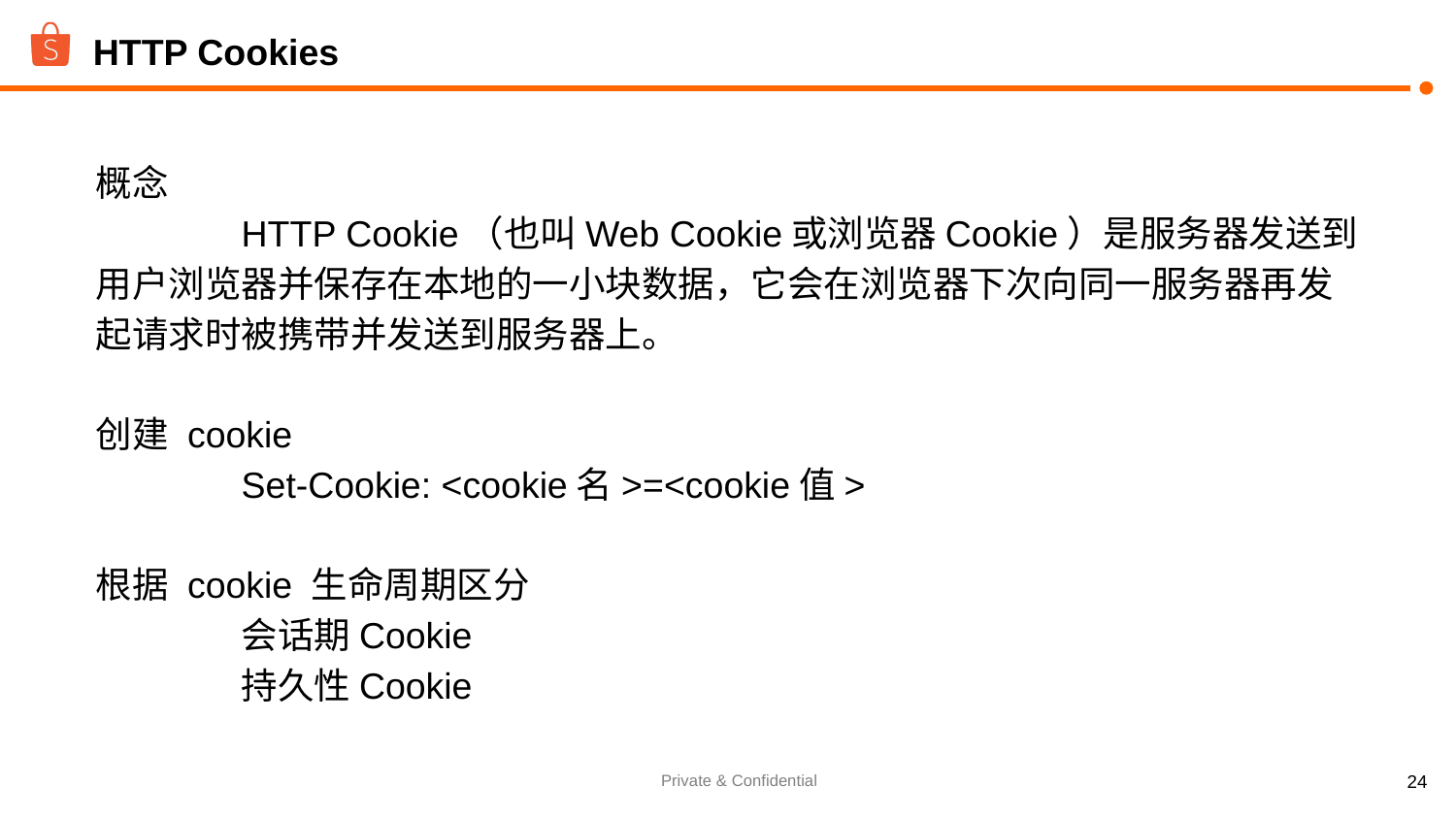

# HTTP Cookies
概念
	HTTP Cookie（也叫Web Cookie或浏览器Cookie）是服务器发送到用户浏览器并保存在本地的一小块数据，它会在浏览器下次向同一服务器再发起请求时被携带并发送到服务器上。

创建 cookie
	Set-Cookie: <cookie名>=<cookie值>

根据 cookie 生命周期区分
	会话期Cookie
	持久性Cookie
24